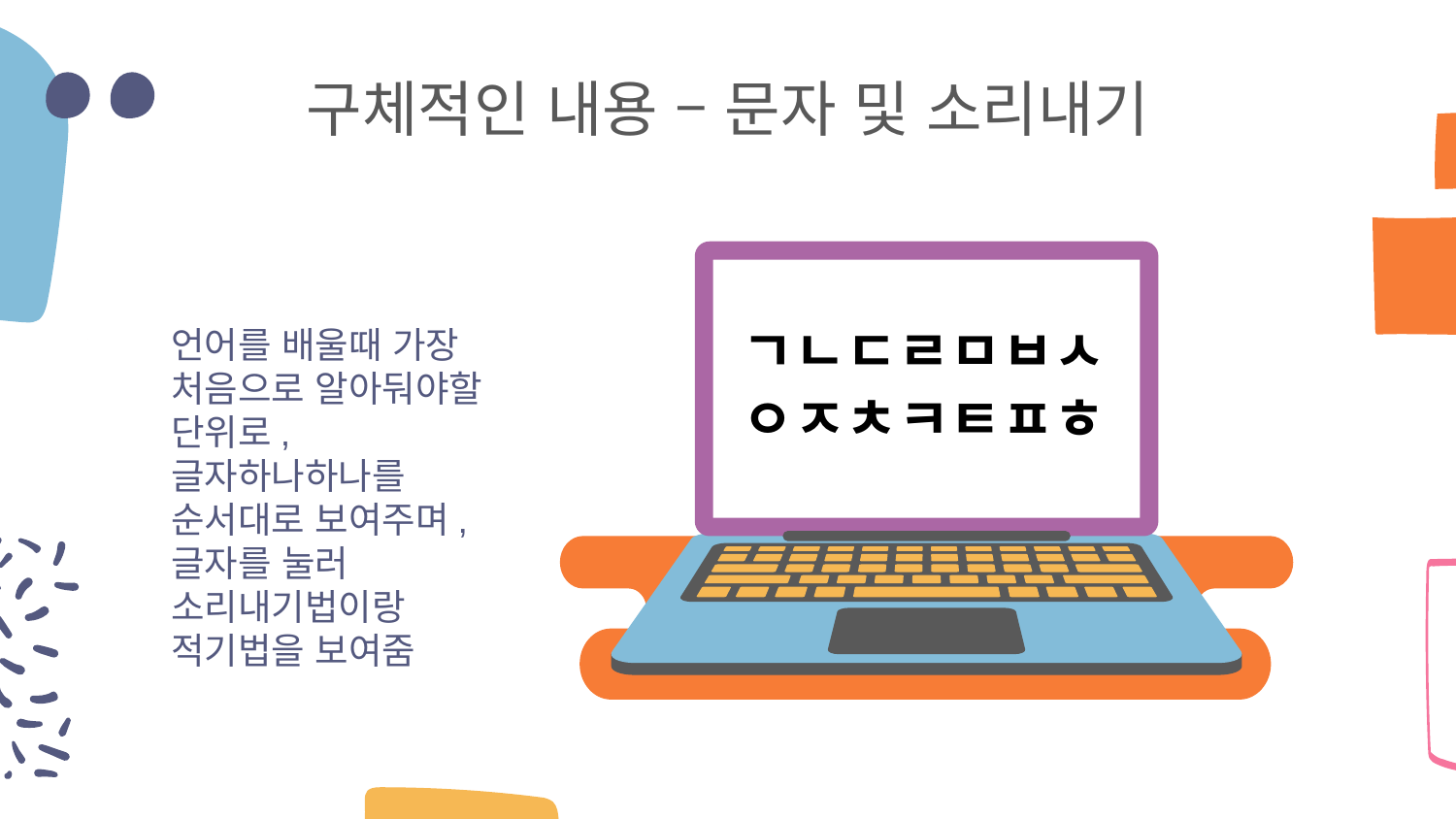

# 구체적인 내용 – 문자 및 소리내기

언어를 배울때 가장 처음으로 알아둬야할 단위로, 글자하나하나를 순서대로 보여주며, 글자를 눌러 소리내기법이랑 적기법을 보여줌
ㄱㄴㄷㄹㅁㅂㅅㅇㅈㅊㅋㅌㅍㅎ